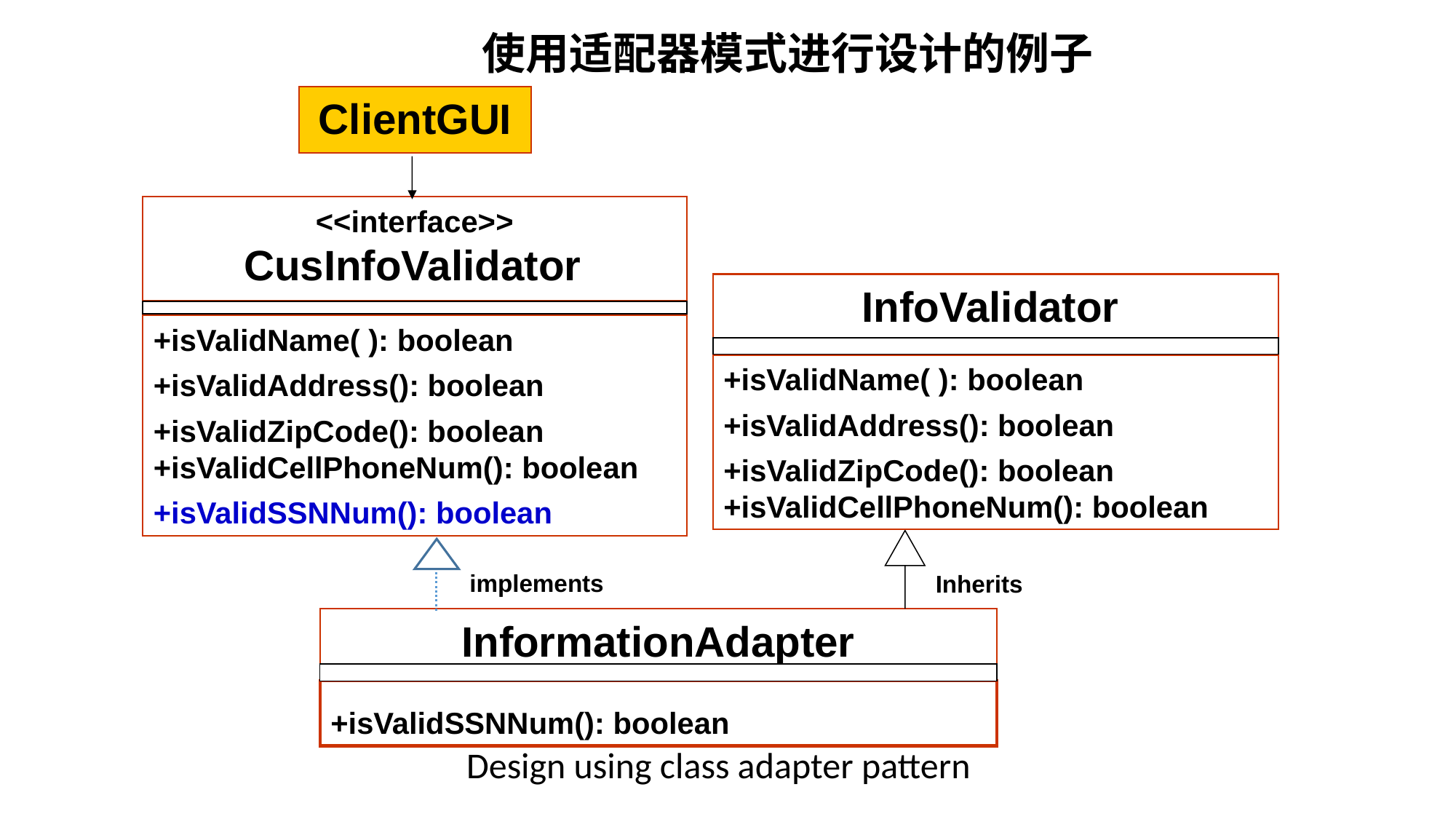

# 使用适配器模式进行设计的例子
ClientGUI

<<interface>>
CusInfoValidator
InfoValidator

+isValidName( ): boolean
+isValidAddress(): boolean
+isValidZipCode(): boolean +isValidCellPhoneNum(): boolean
+isValidSSNNum(): boolean

+isValidName( ): boolean
+isValidAddress(): boolean
+isValidZipCode(): boolean +isValidCellPhoneNum(): boolean

implements
Inherits
InformationAdapter

+isValidSSNNum(): boolean
Design using class adapter pattern
36